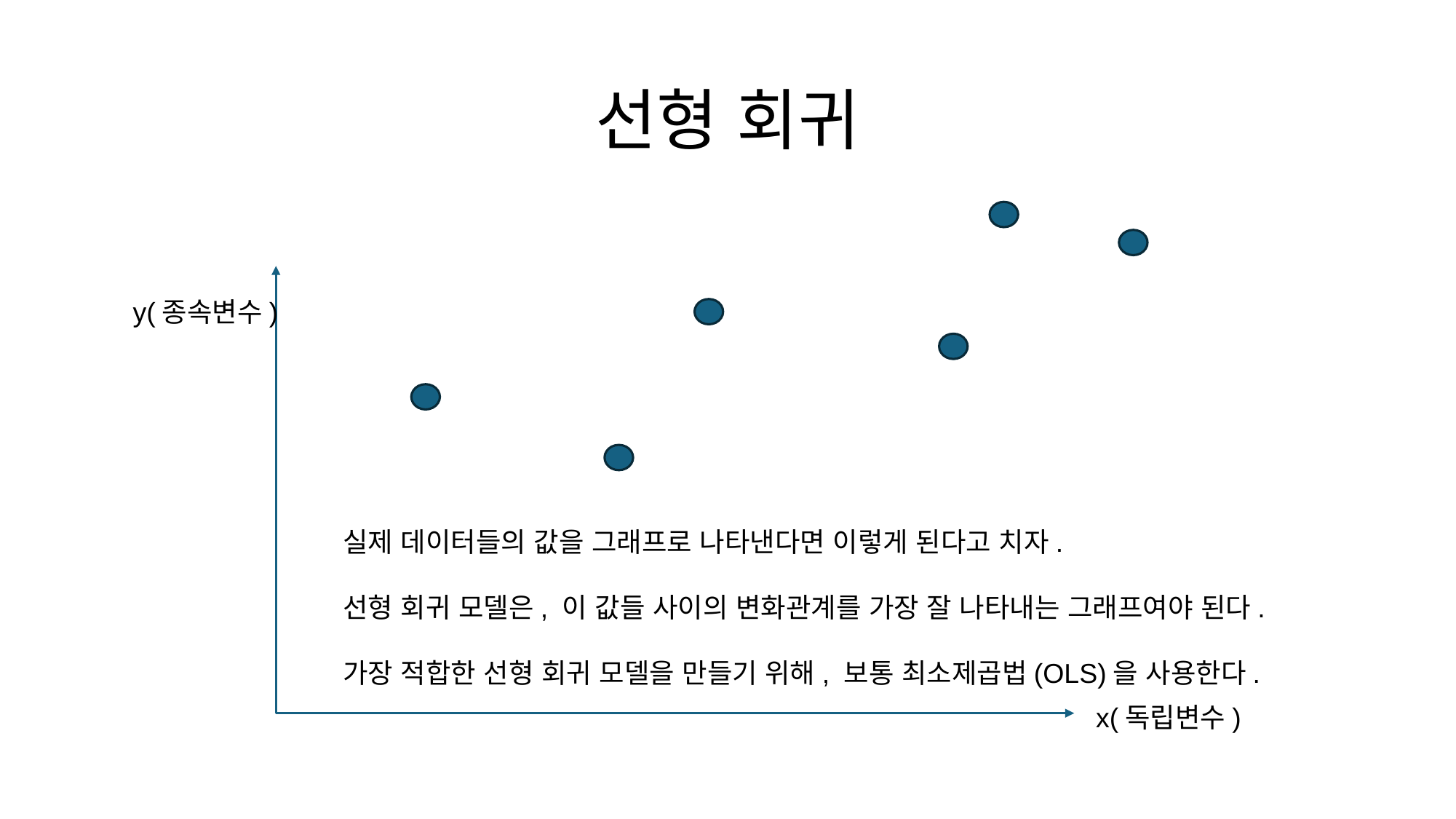

# 선형 회귀

y(종속변수)

실제 데이터들의 값을 그래프로 나타낸다면 이렇게 된다고 치자.

선형 회귀 모델은, 이 값들 사이의 변화관계를 가장 잘 나타내는 그래프여야 된다.

가장 적합한 선형 회귀 모델을 만들기 위해, 보통 최소제곱법(OLS)을 사용한다.
x(독립변수)